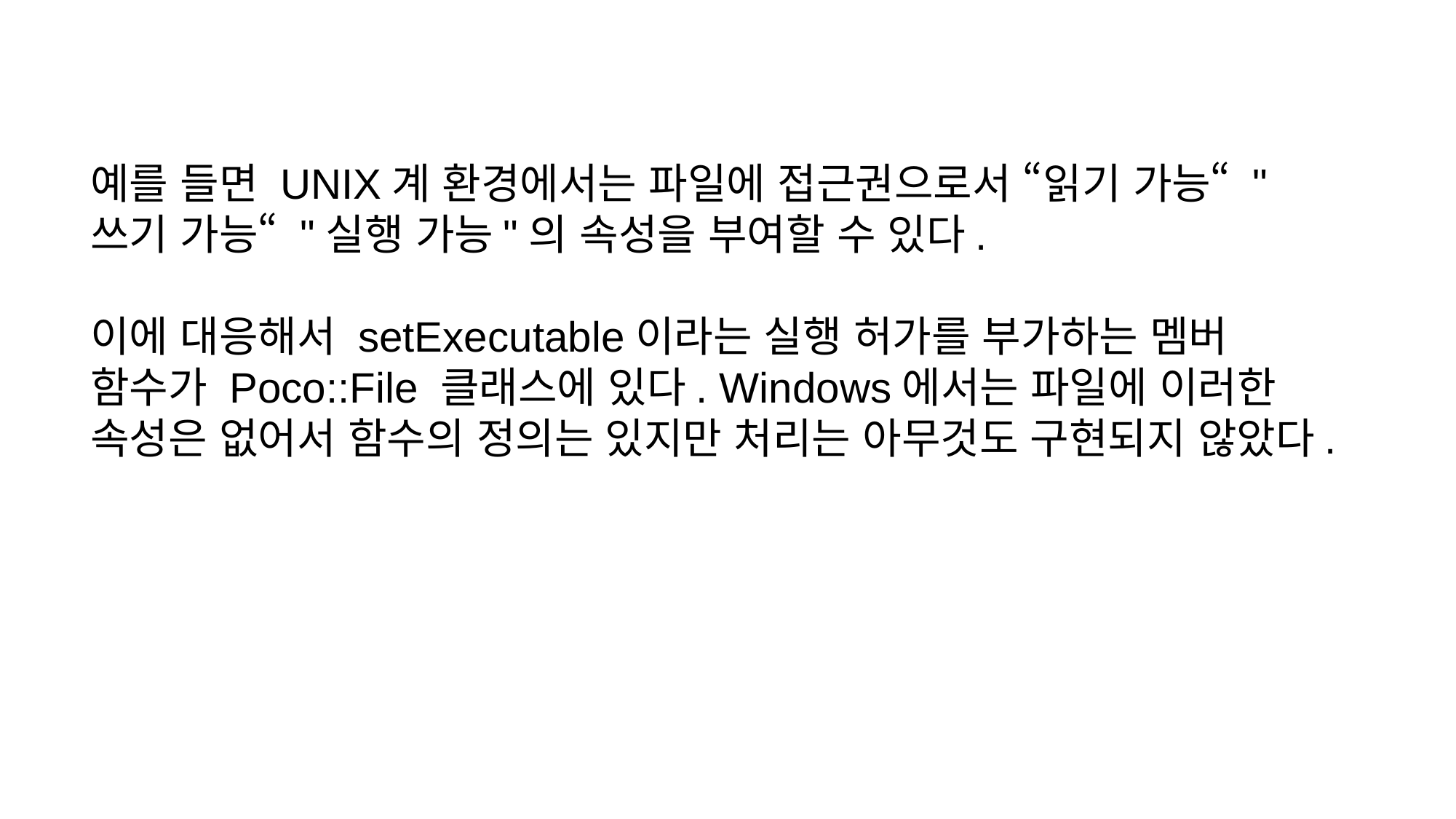

예를 들면 UNIX계 환경에서는 파일에 접근권으로서 “읽기 가능“ "쓰기 가능“ "실행 가능"의 속성을 부여할 수 있다.
이에 대응해서 setExecutable이라는 실행 허가를 부가하는 멤버 함수가 Poco::File 클래스에 있다. Windows에서는 파일에 이러한 속성은 없어서 함수의 정의는 있지만 처리는 아무것도 구현되지 않았다.